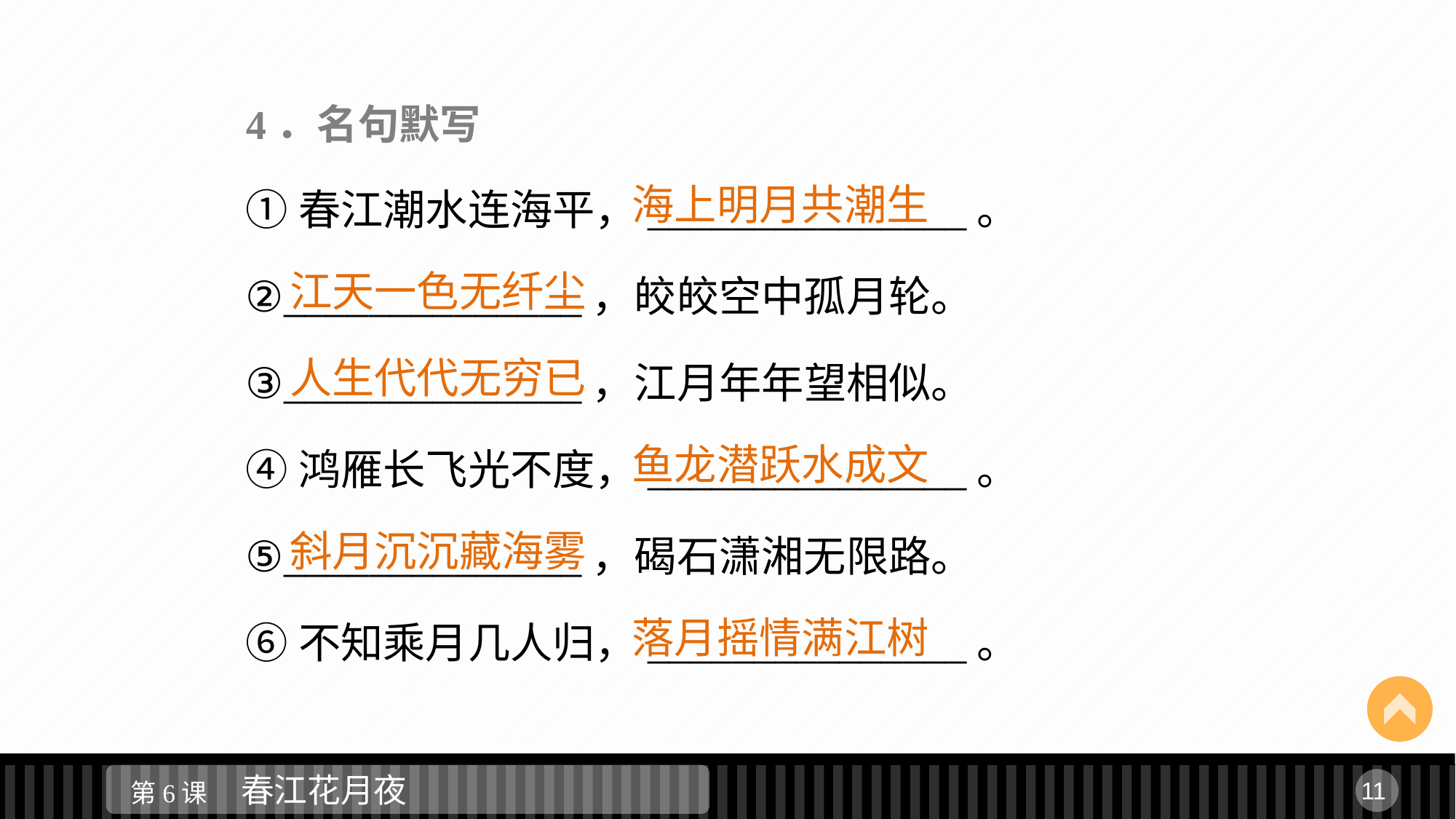

4．名句默写
①春江潮水连海平，_______________。
②______________，皎皎空中孤月轮。
③______________，江月年年望相似。
④鸿雁长飞光不度，_______________。
⑤______________，碣石潇湘无限路。
⑥不知乘月几人归，_______________。
	         海上明月共潮生
江天一色无纤尘
人生代代无穷已
	         鱼龙潜跃水成文
斜月沉沉藏海雾
	         落月摇情满江树